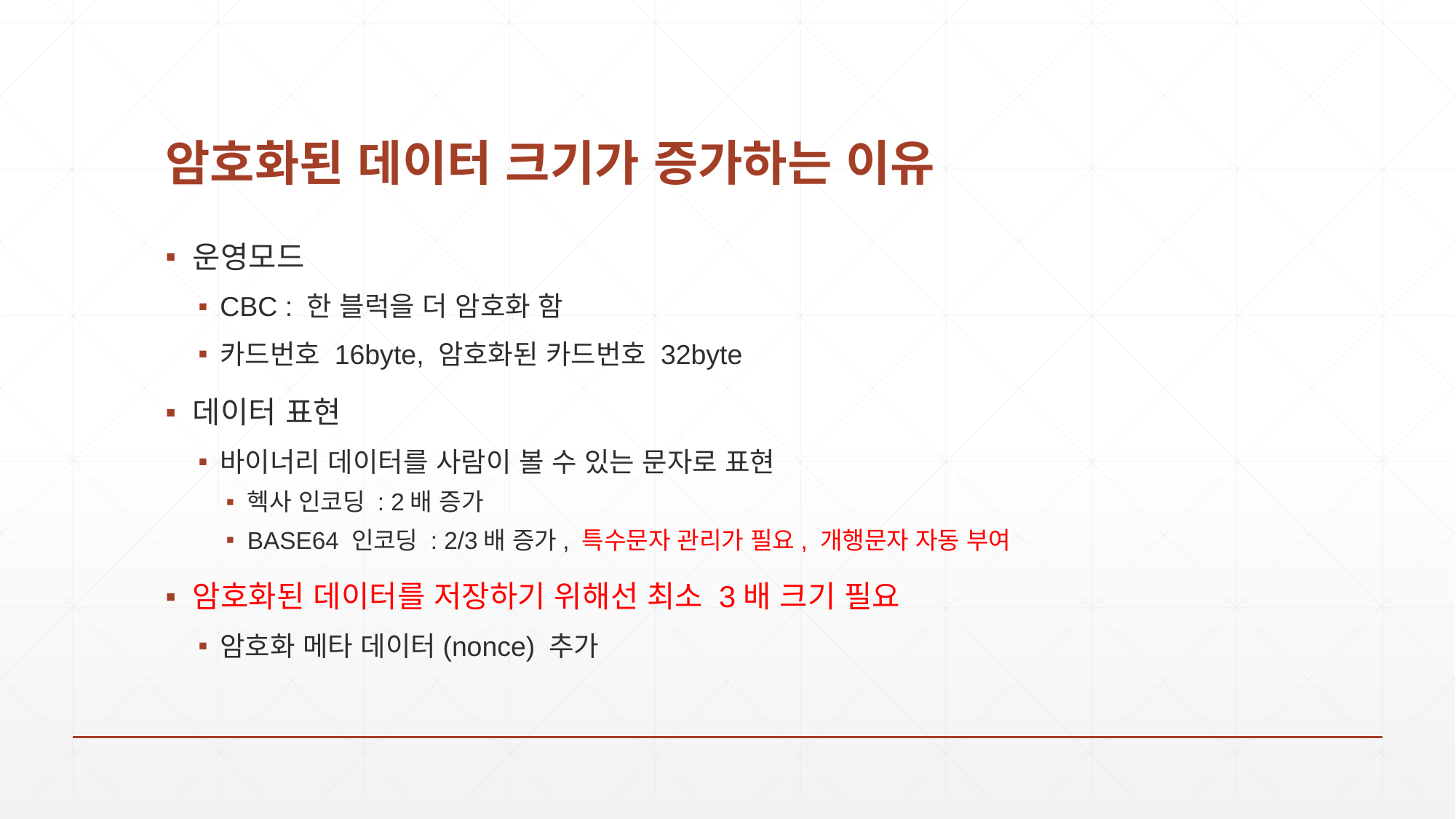

# 암호화된 데이터 크기가 증가하는 이유
운영모드
CBC : 한 블럭을 더 암호화 함
카드번호 16byte, 암호화된 카드번호 32byte
데이터 표현
바이너리 데이터를 사람이 볼 수 있는 문자로 표현
헥사 인코딩 : 2배 증가
BASE64 인코딩 : 2/3배 증가, 특수문자 관리가 필요, 개행문자 자동 부여
암호화된 데이터를 저장하기 위해선 최소 3배 크기 필요
암호화 메타 데이터(nonce) 추가